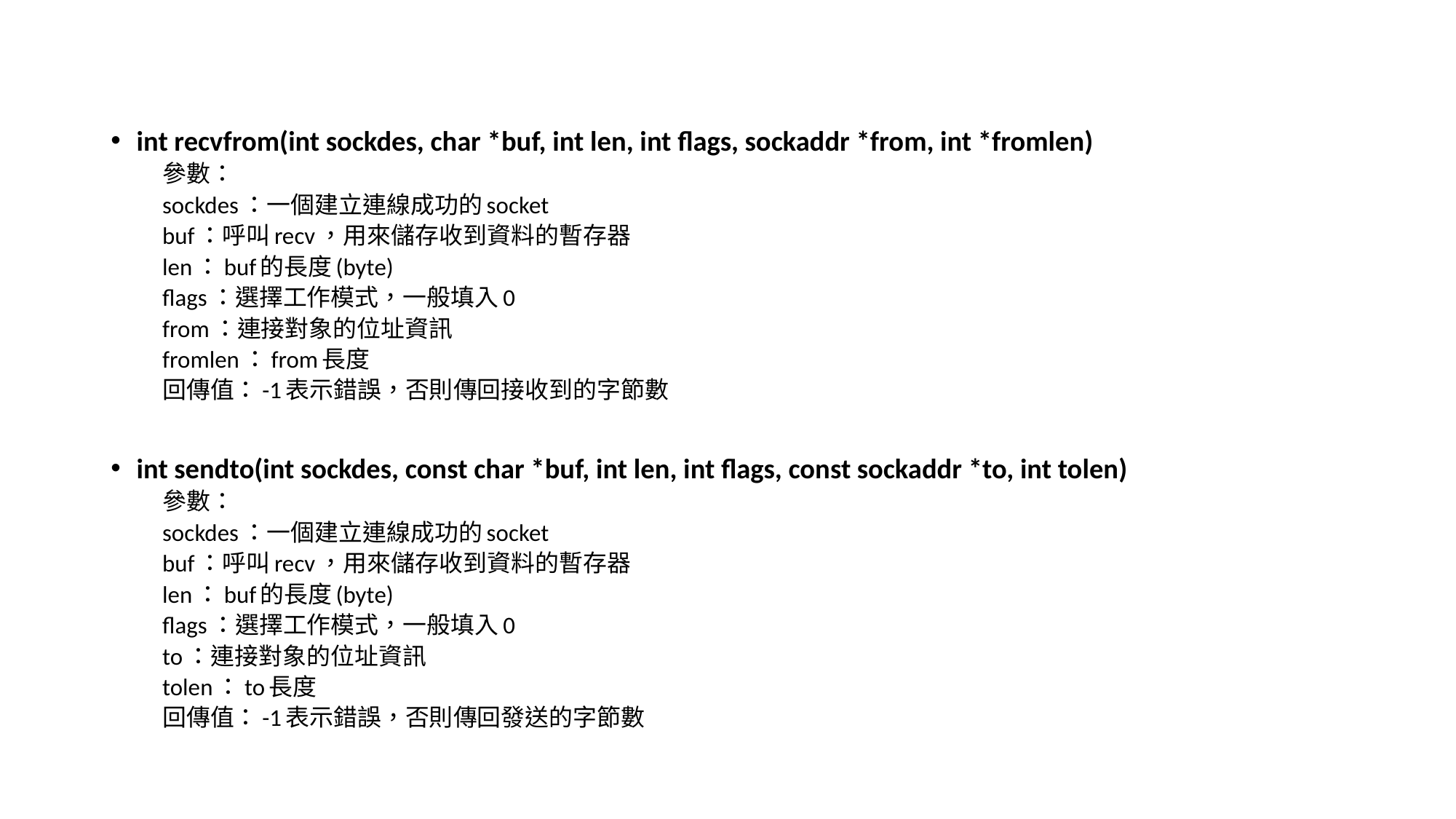

int recvfrom(int sockdes, char *buf, int len, int flags, sockaddr *from, int *fromlen)
參數：
sockdes：一個建立連線成功的socket
buf：呼叫recv，用來儲存收到資料的暫存器
len：buf的長度(byte)
flags：選擇工作模式，一般填入0
from：連接對象的位址資訊
fromlen：from長度
回傳值：-1表示錯誤，否則傳回接收到的字節數

int sendto(int sockdes, const char *buf, int len, int flags, const sockaddr *to, int tolen)
參數：
sockdes：一個建立連線成功的socket
buf：呼叫recv，用來儲存收到資料的暫存器
len：buf的長度(byte)
flags：選擇工作模式，一般填入0
to：連接對象的位址資訊
tolen：to長度
回傳值：-1表示錯誤，否則傳回發送的字節數